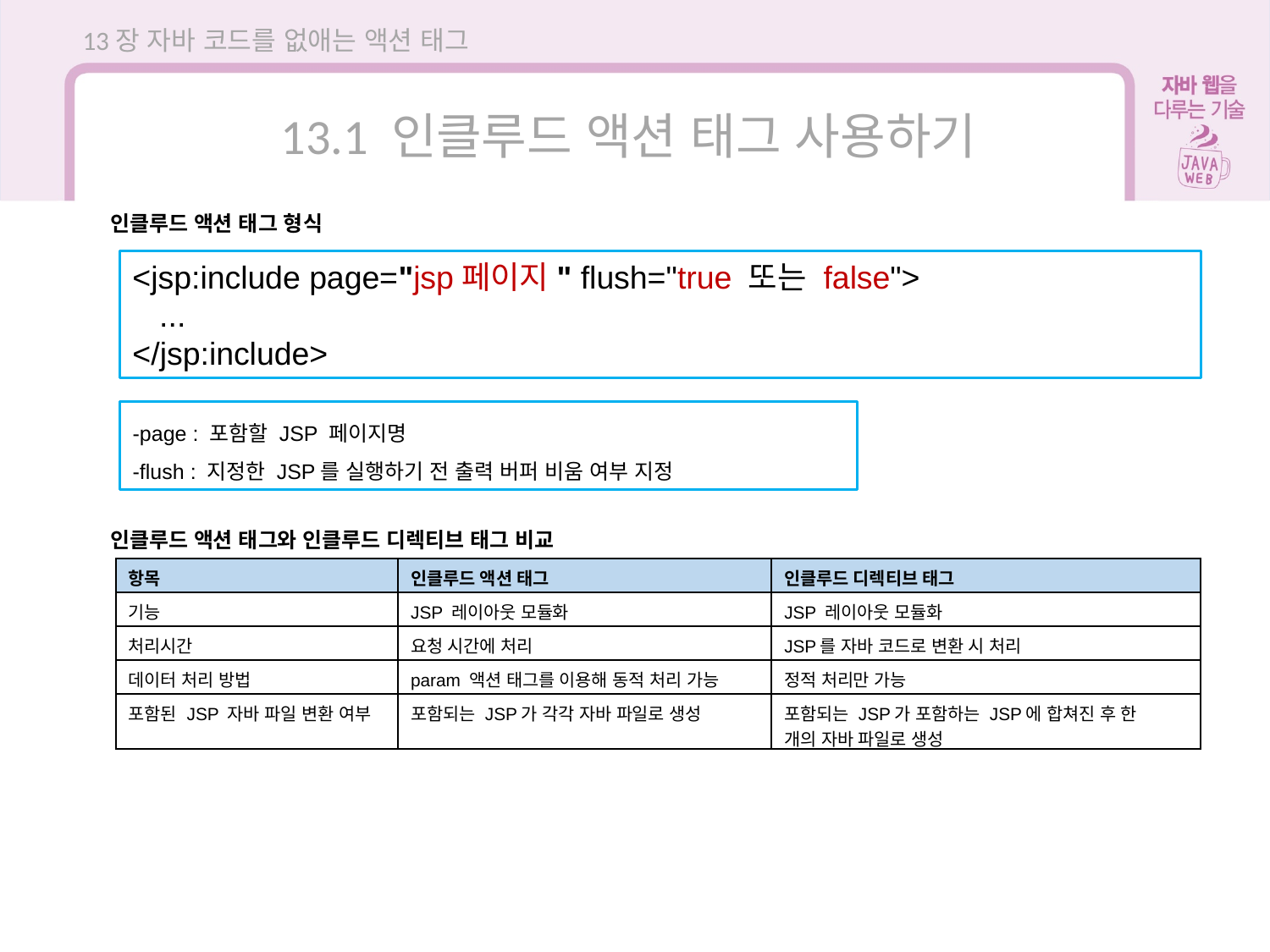

13장 자바 코드를 없애는 액션 태그
13.1 인클루드 액션 태그 사용하기
인클루드 액션 태그 형식
<jsp:include page="jsp페이지" flush="true 또는 false">
   ...
</jsp:include>
-page : 포함할 JSP 페이지명
-flush : 지정한 JSP를 실행하기 전 출력 버퍼 비움 여부 지정
인클루드 액션 태그와 인클루드 디렉티브 태그 비교
| 항목 | 인클루드 액션 태그 | 인클루드 디렉티브 태그 |
| --- | --- | --- |
| 기능 | JSP 레이아웃 모듈화 | JSP 레이아웃 모듈화 |
| 처리시간 | 요청 시간에 처리 | JSP를 자바 코드로 변환 시 처리 |
| 데이터 처리 방법 | param 액션 태그를 이용해 동적 처리 가능 | 정적 처리만 가능 |
| 포함된 JSP 자바 파일 변환 여부 | 포함되는 JSP가 각각 자바 파일로 생성 | 포함되는 JSP가 포함하는 JSP에 합쳐진 후 한 개의 자바 파일로 생성 |